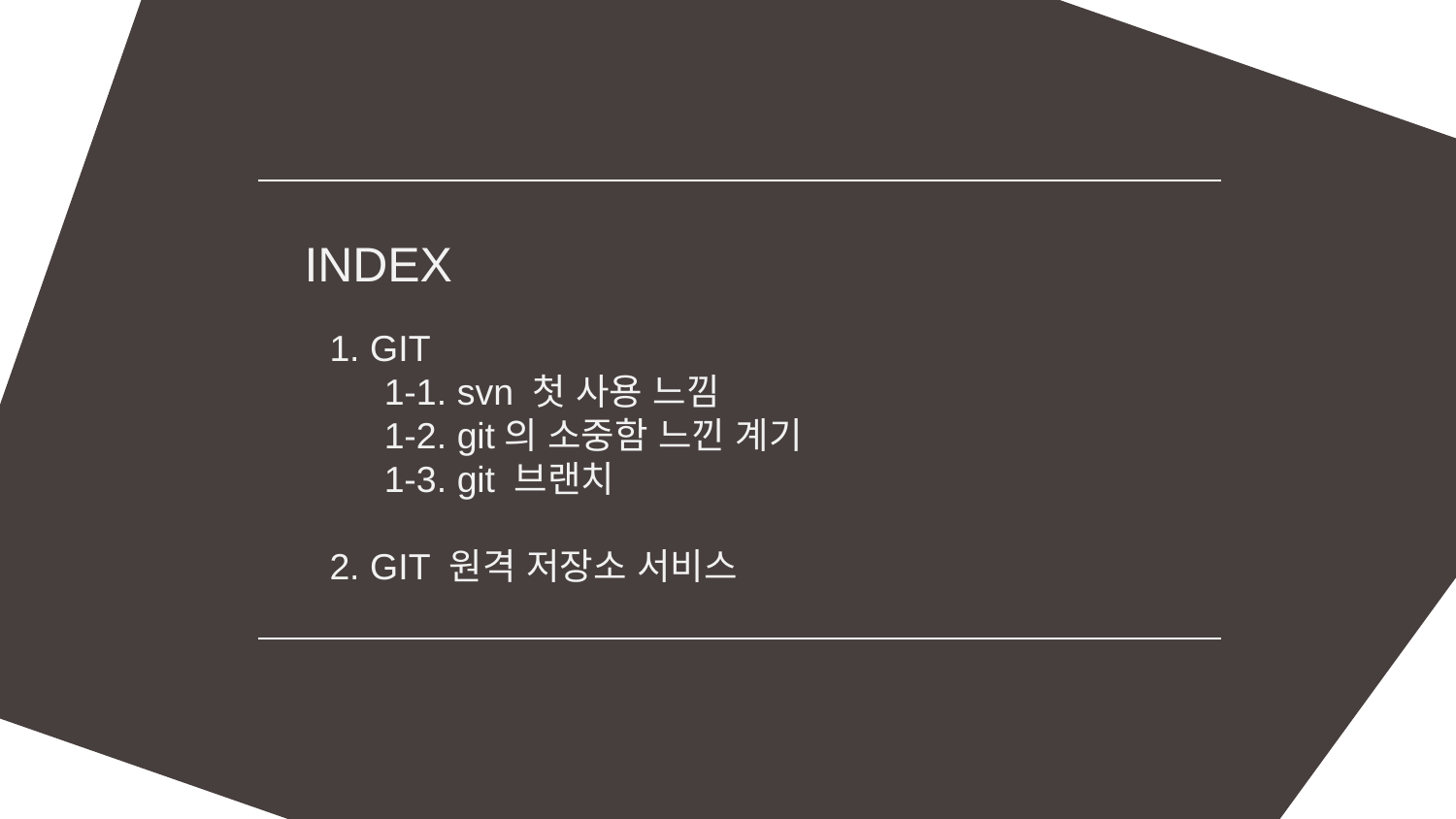

INDEX
1. GIT
	1-1. svn 첫 사용 느낌
	1-2. git의 소중함 느낀 계기
	1-3. git 브랜치

2. GIT 원격 저장소 서비스